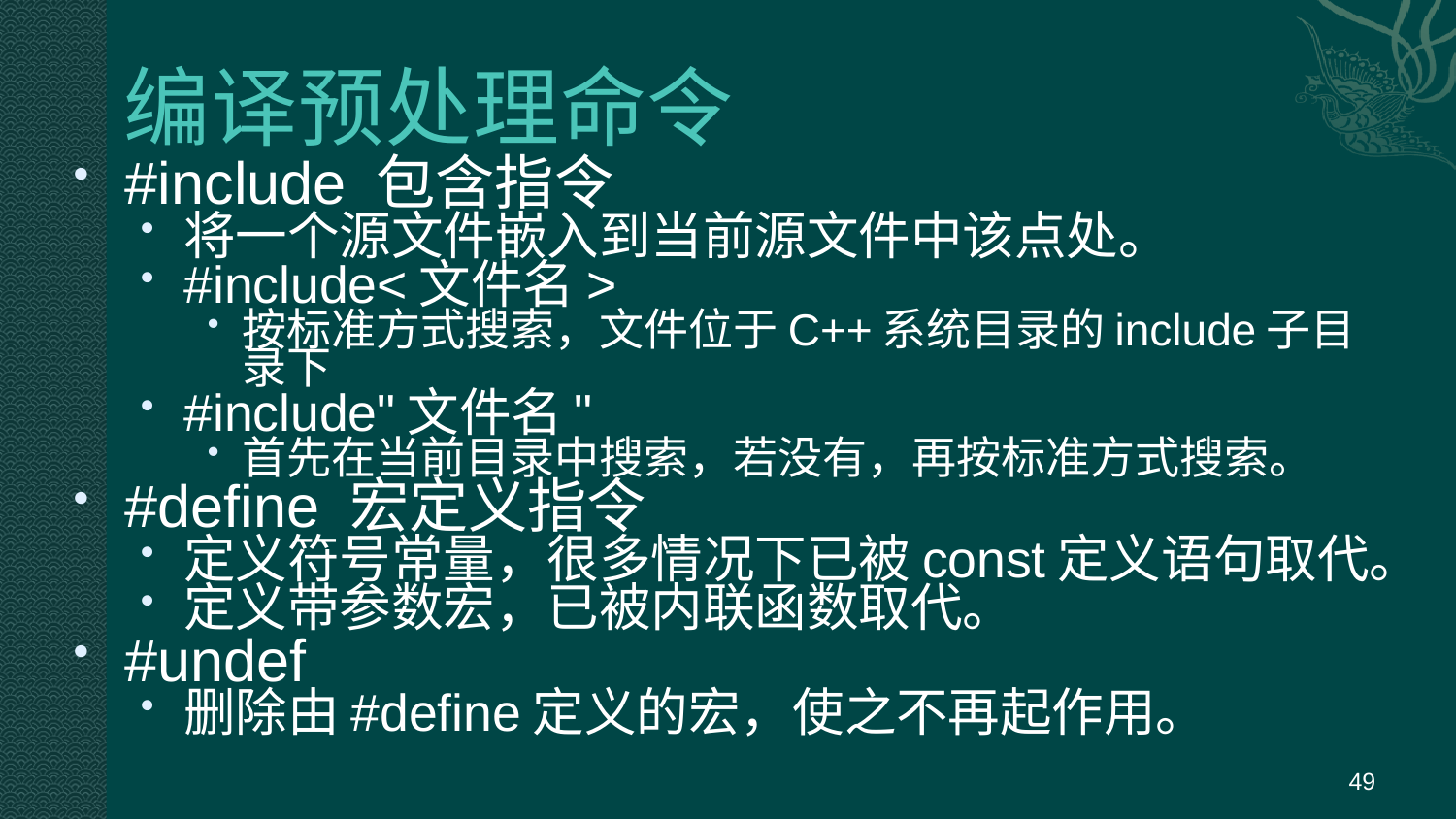

# 编译预处理命令
#include 包含指令
将一个源文件嵌入到当前源文件中该点处。
#include<文件名>
按标准方式搜索，文件位于C++系统目录的include子目录下
#include"文件名"
首先在当前目录中搜索，若没有，再按标准方式搜索。
#define 宏定义指令
定义符号常量，很多情况下已被const定义语句取代。
定义带参数宏，已被内联函数取代。
#undef
删除由#define定义的宏，使之不再起作用。
49